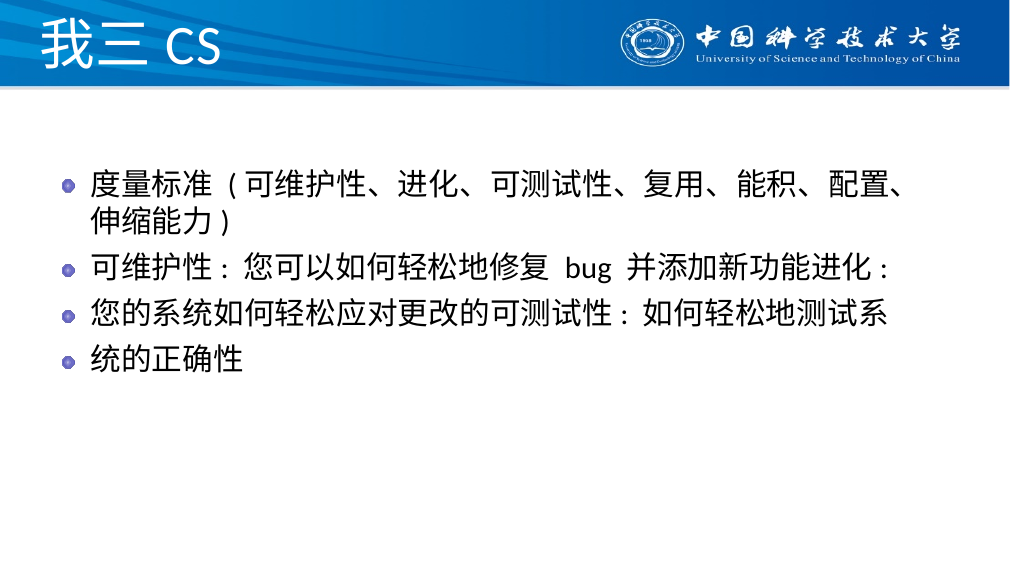

# 我三CS
度量标准 (可维护性、进化、可测试性、复用、能积、配置、伸缩能力)
可维护性: 您可以如何轻松地修复 bug 并添加新功能进化: 您的系统如何轻松应对更改的可测试性: 如何轻松地测试系统的正确性